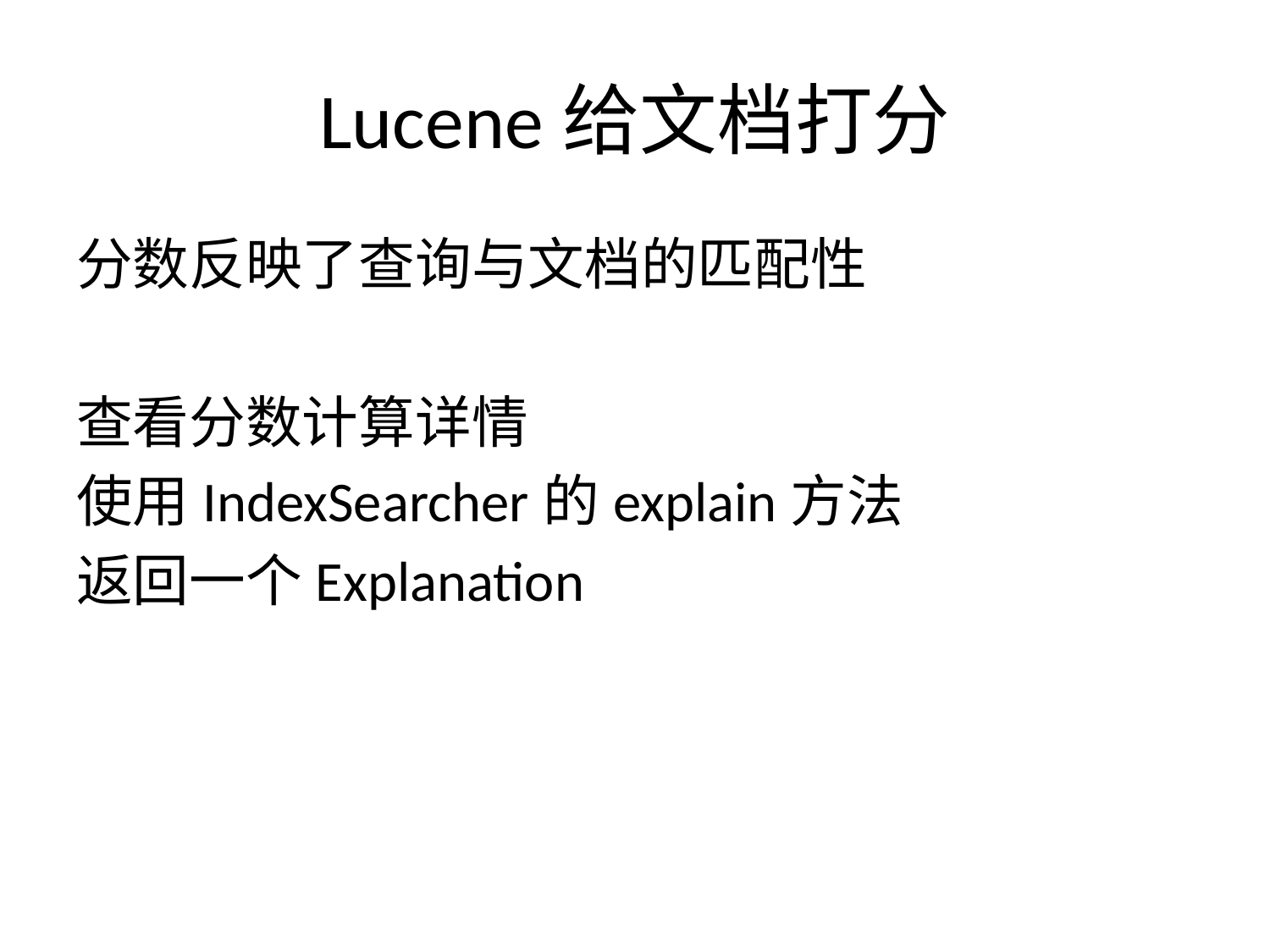

# Lucene给文档打分
分数反映了查询与文档的匹配性

查看分数计算详情
使用IndexSearcher的explain方法
返回一个Explanation